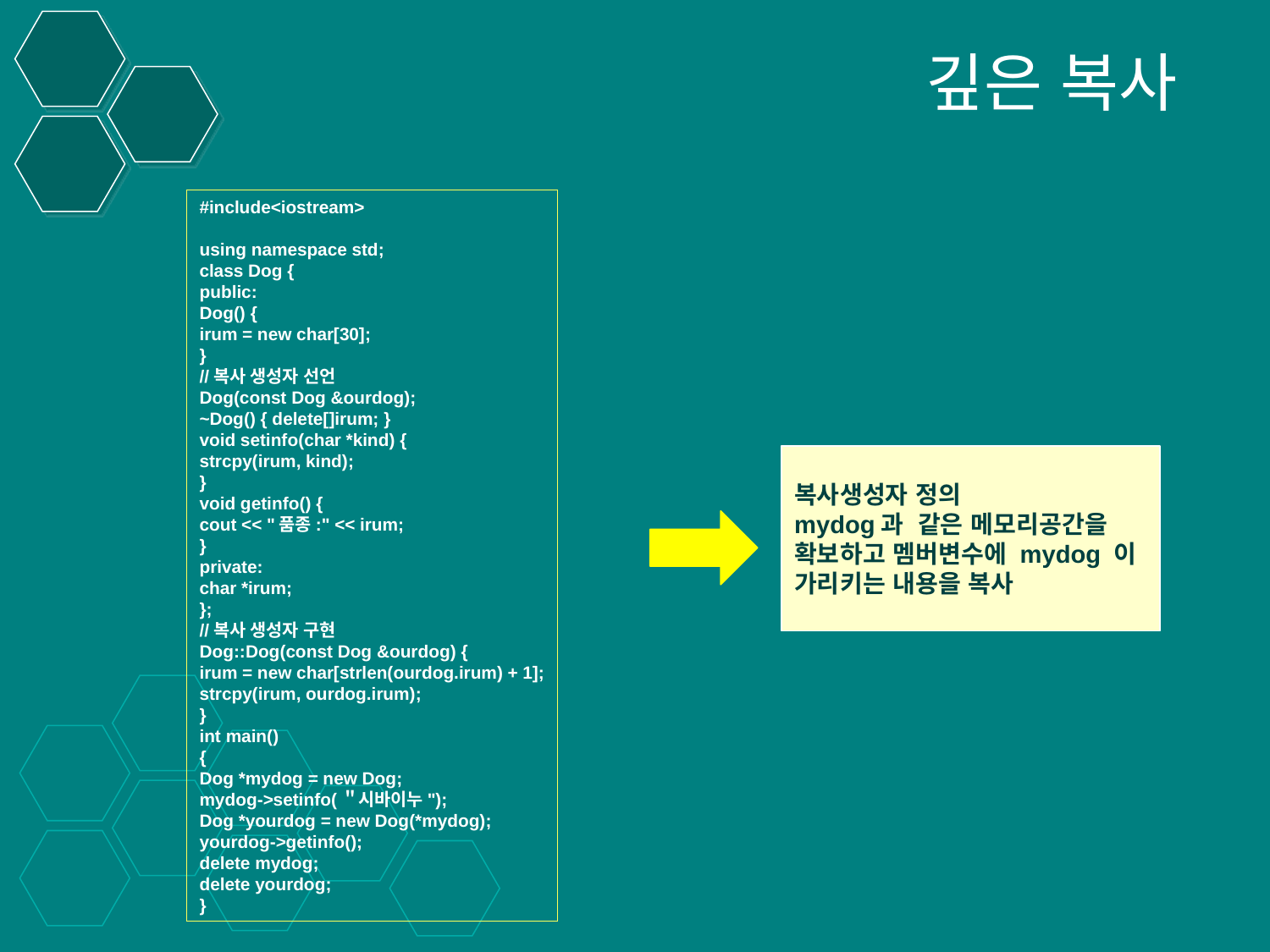

깊은 복사
#include<iostream>

using namespace std;
class Dog {
public:
Dog() {
irum = new char[30];
}
//복사 생성자 선언
Dog(const Dog &ourdog);
~Dog() { delete[]irum; }
void setinfo(char *kind) {
strcpy(irum, kind);
}
void getinfo() {
cout << "품종:" << irum;
}
private:
char *irum;
};
//복사 생성자 구현
Dog::Dog(const Dog &ourdog) {
irum = new char[strlen(ourdog.irum) + 1];
strcpy(irum, ourdog.irum);
}
int main()
{
Dog *mydog = new Dog;
mydog->setinfo(＂시바이누");
Dog *yourdog = new Dog(*mydog);
yourdog->getinfo();
delete mydog;
delete yourdog;
}
복사생성자 정의
mydog과  같은 메모리공간을 확보하고 멤버변수에 mydog 이
가리키는 내용을 복사